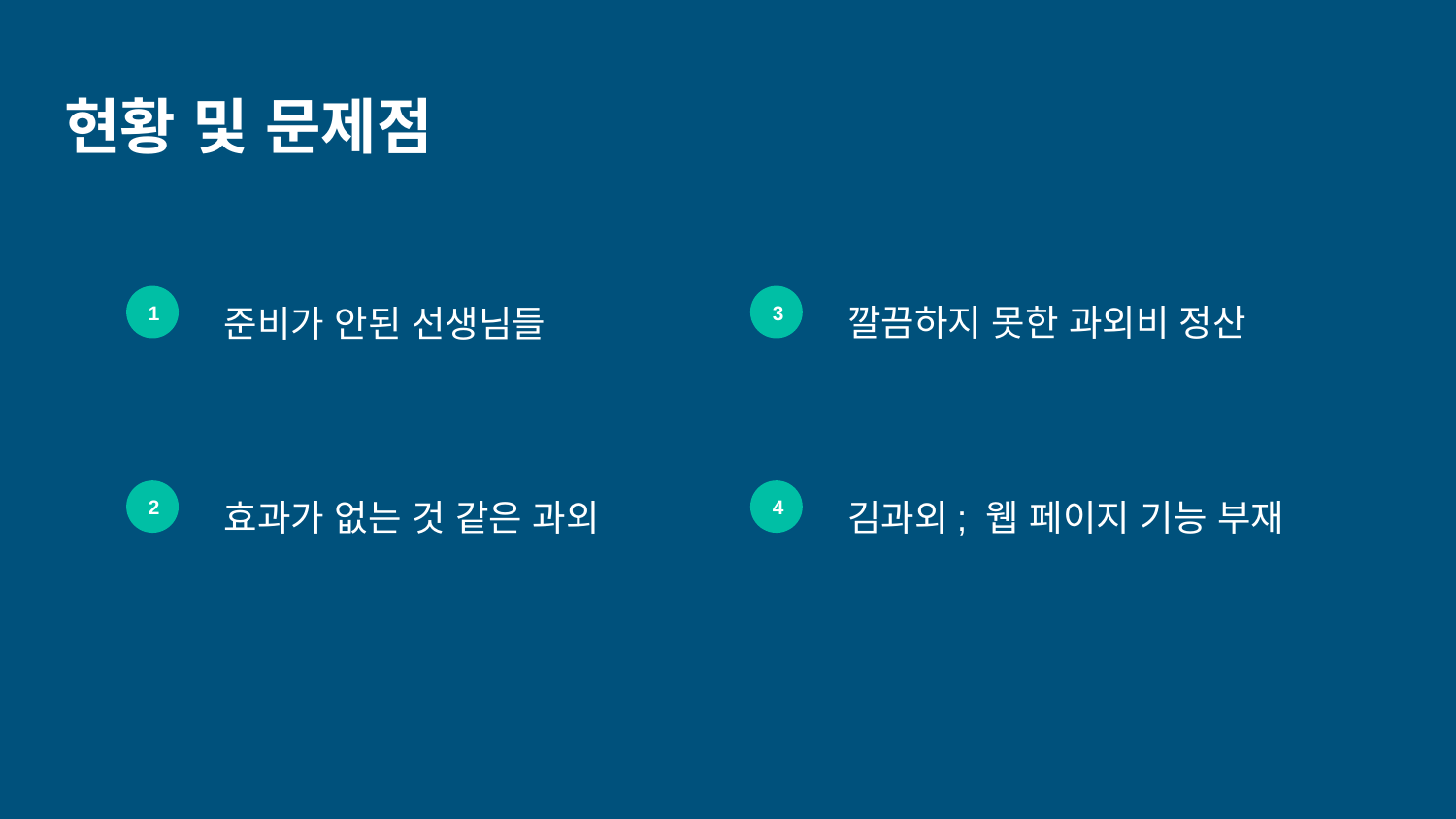

현황 및 문제점
준비가 안된 선생님들
깔끔하지 못한 과외비 정산
1
3
효과가 없는 것 같은 과외
김과외; 웹 페이지 기능 부재
2
4